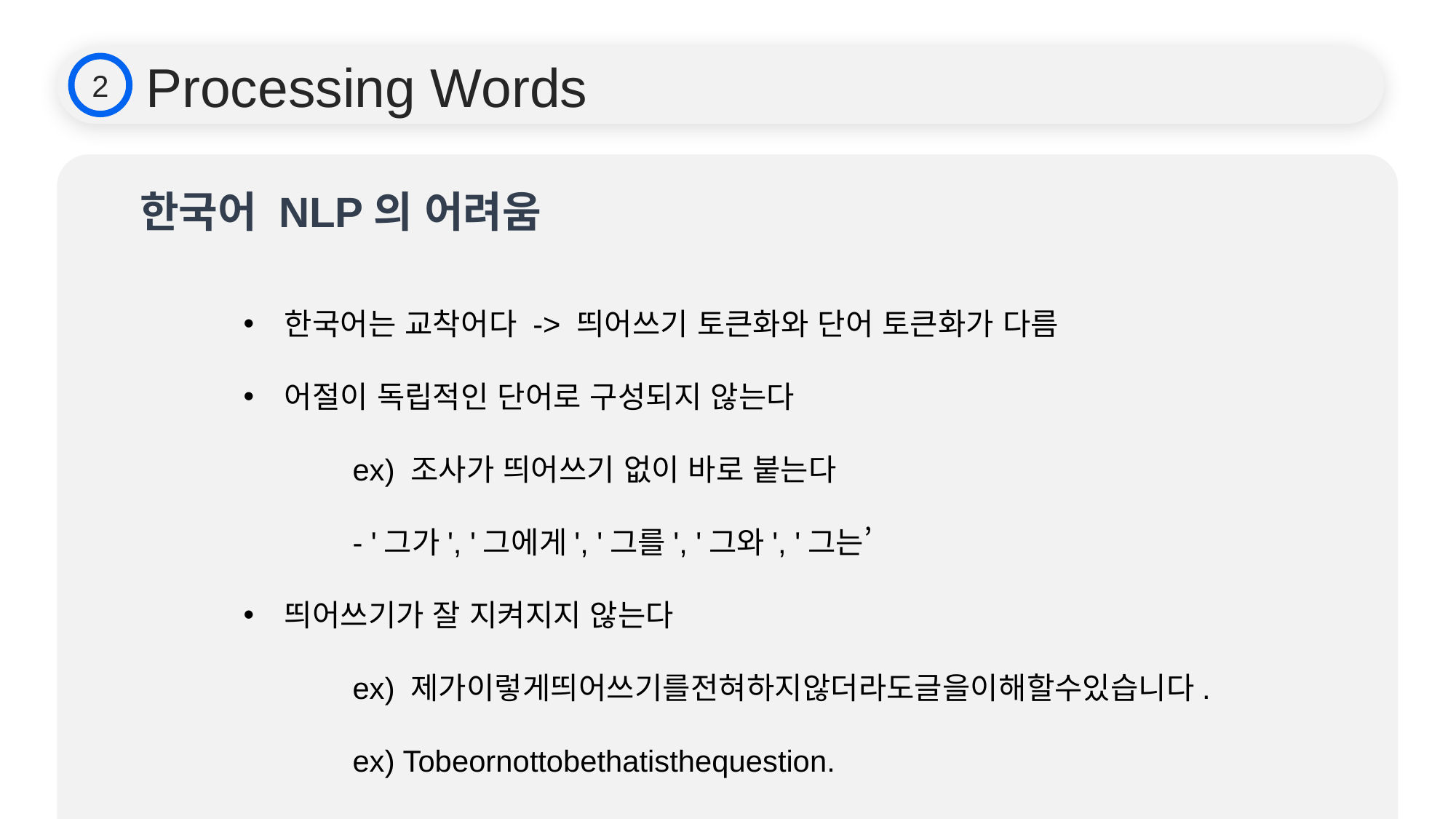

Processing Words
2

한국어 NLP의 어려움
한국어는 교착어다 -> 띄어쓰기 토큰화와 단어 토큰화가 다름
어절이 독립적인 단어로 구성되지 않는다
	ex) 조사가 띄어쓰기 없이 바로 붙는다
	- '그가', '그에게', '그를', '그와', '그는’
띄어쓰기가 잘 지켜지지 않는다
	ex) 제가이렇게띄어쓰기를전혀하지않더라도글을이해할수있습니다.
	ex) Tobeornottobethatisthequestion.